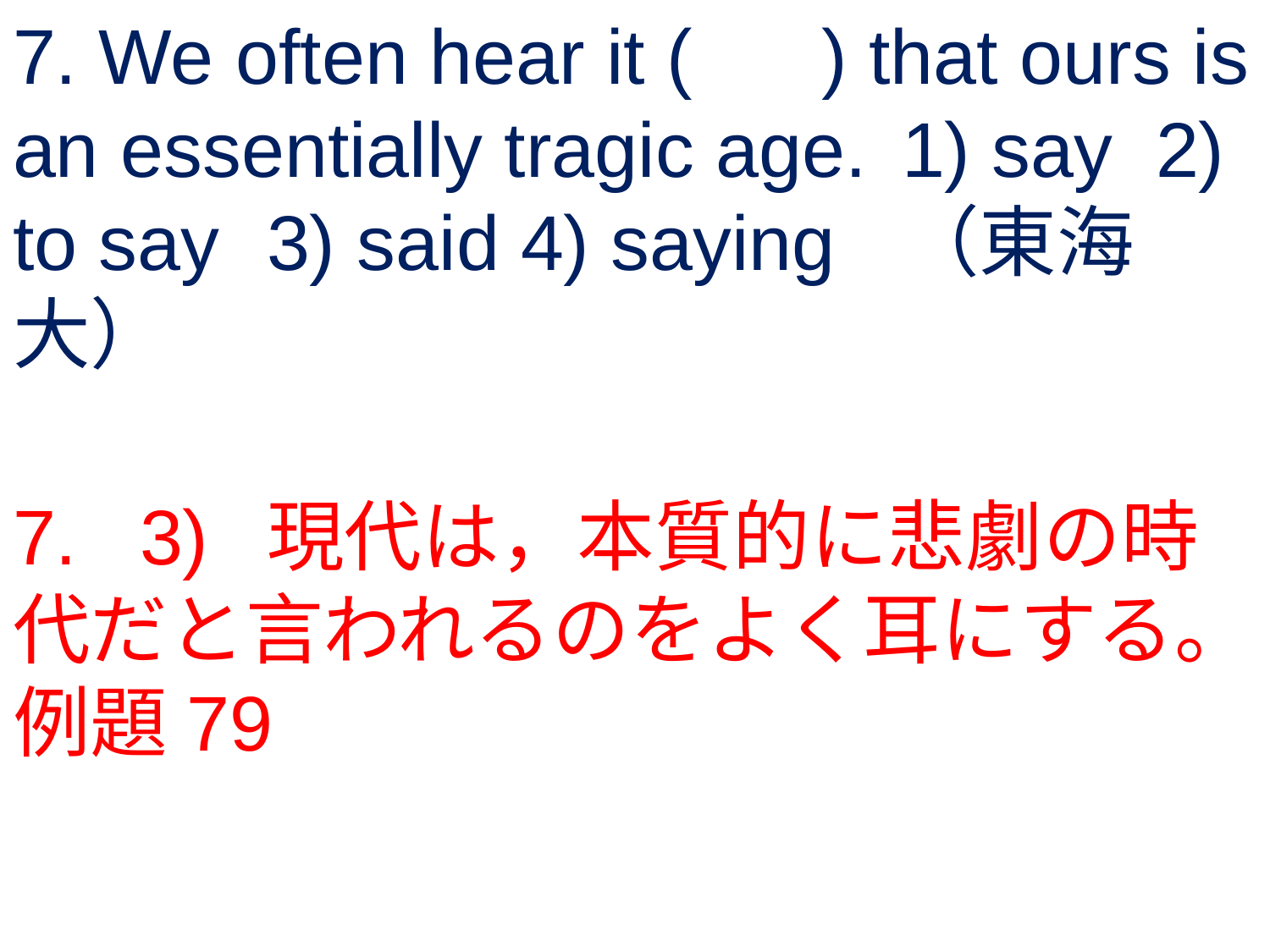

# 7. We often hear it (      ) that ours is an essentially tragic age.	1) say	2) to say	3) said	4) saying	（東海大）
7.	3) 	現代は，本質的に悲劇の時代だと言われるのをよく耳にする。例題79